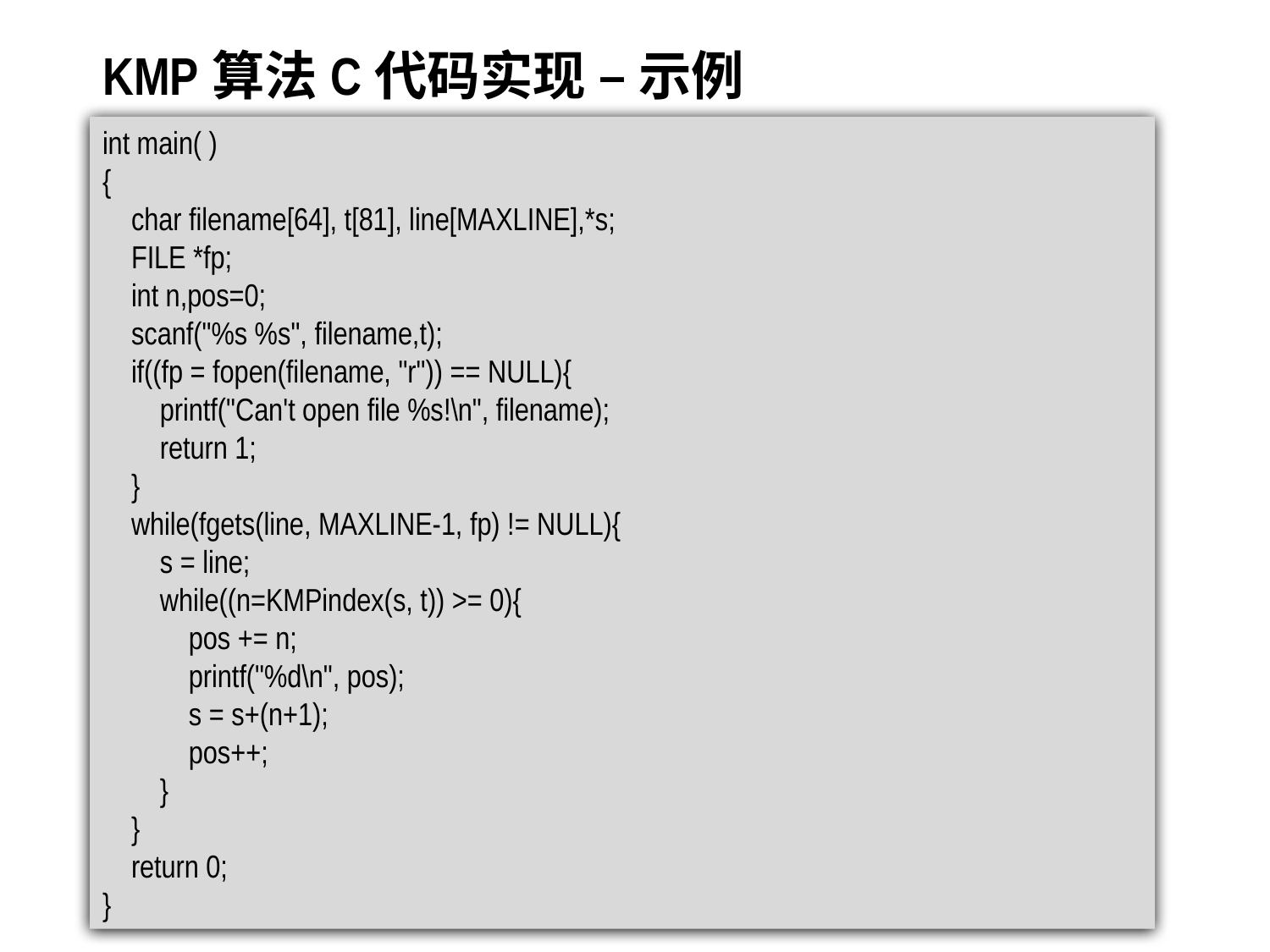

# KMP算法C代码实现 – 示例
int main( )
{
    char filename[64], t[81], line[MAXLINE],*s;
    FILE *fp;
    int n,pos=0;
    scanf("%s %s", filename,t);
    if((fp = fopen(filename, "r")) == NULL){
        printf("Can't open file %s!\n", filename);
        return 1;
    }
    while(fgets(line, MAXLINE-1, fp) != NULL){
        s = line;
        while((n=KMPindex(s, t)) >= 0){
            pos += n;
            printf("%d\n", pos);
            s = s+(n+1);
            pos++;
        }
    }
    return 0;
}
94